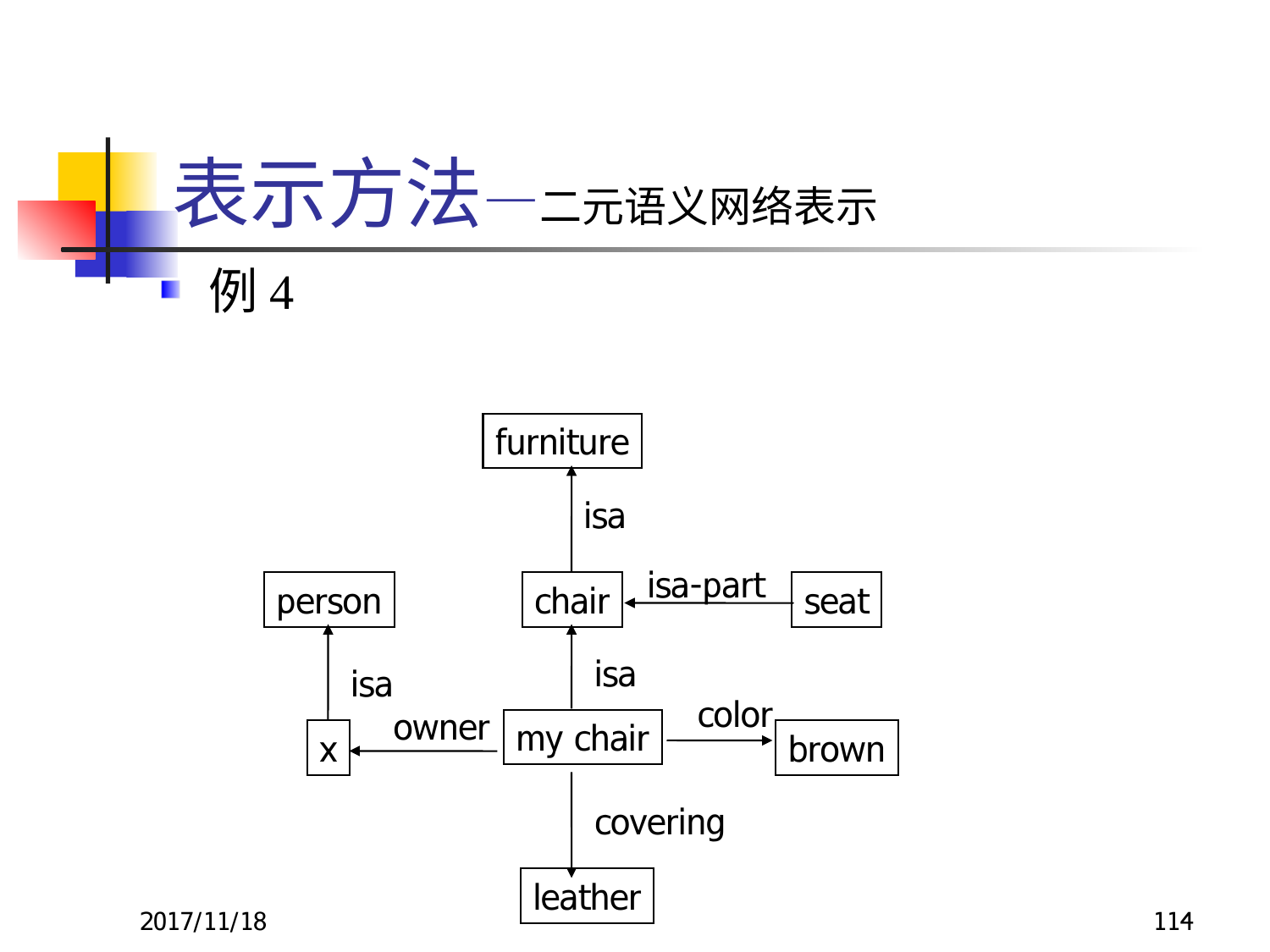

# 表示方法—二元语义网络表示
例4

furniture

isa
isa-part
person
chair
seat

isa
isa
color
owner
my chair
x
brown

covering
leather
2017/11/18
114